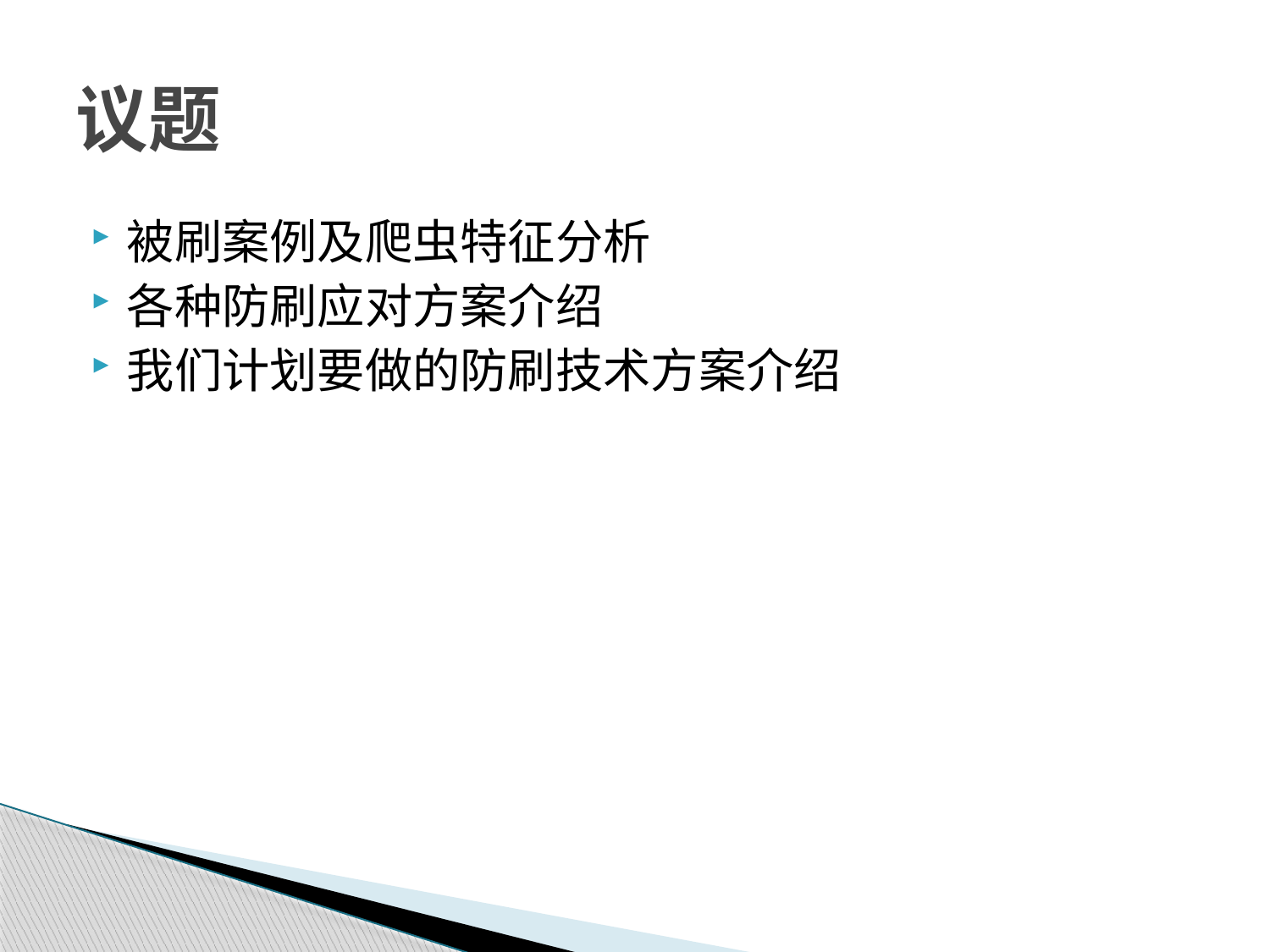

# 议题
被刷案例及爬虫特征分析
各种防刷应对方案介绍
我们计划要做的防刷技术方案介绍